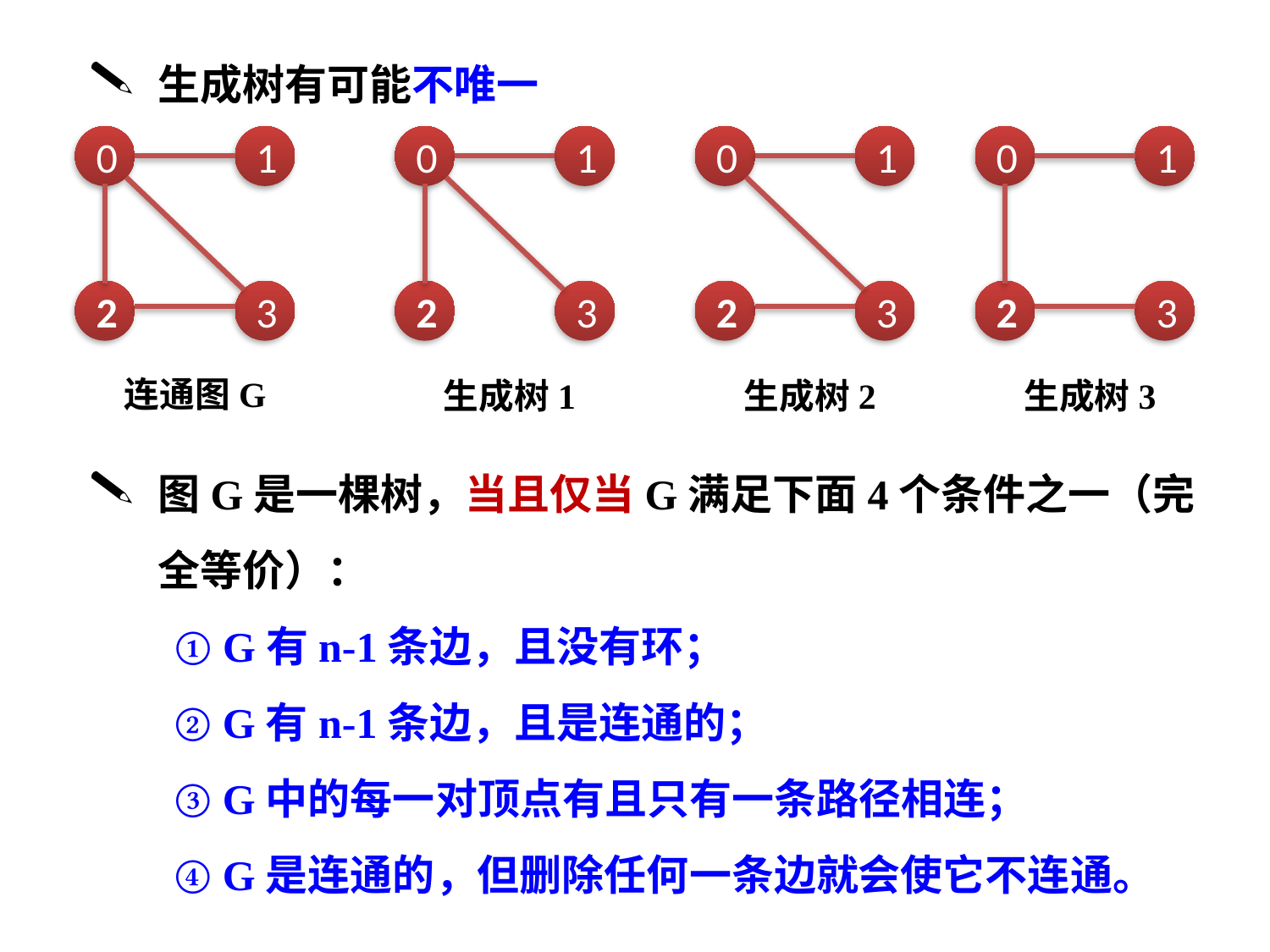

生成树有可能不唯一
0
1
2
3
0
1
2
3
0
1
2
3
0
1
2
3
连通图G
生成树1
生成树2
生成树3
图G是一棵树，当且仅当G满足下面4个条件之一（完全等价）：
        ① G有n-1条边，且没有环；
        ② G有n-1条边，且是连通的；
        ③ G中的每一对顶点有且只有一条路径相连；
        ④ G是连通的，但删除任何一条边就会使它不连通。